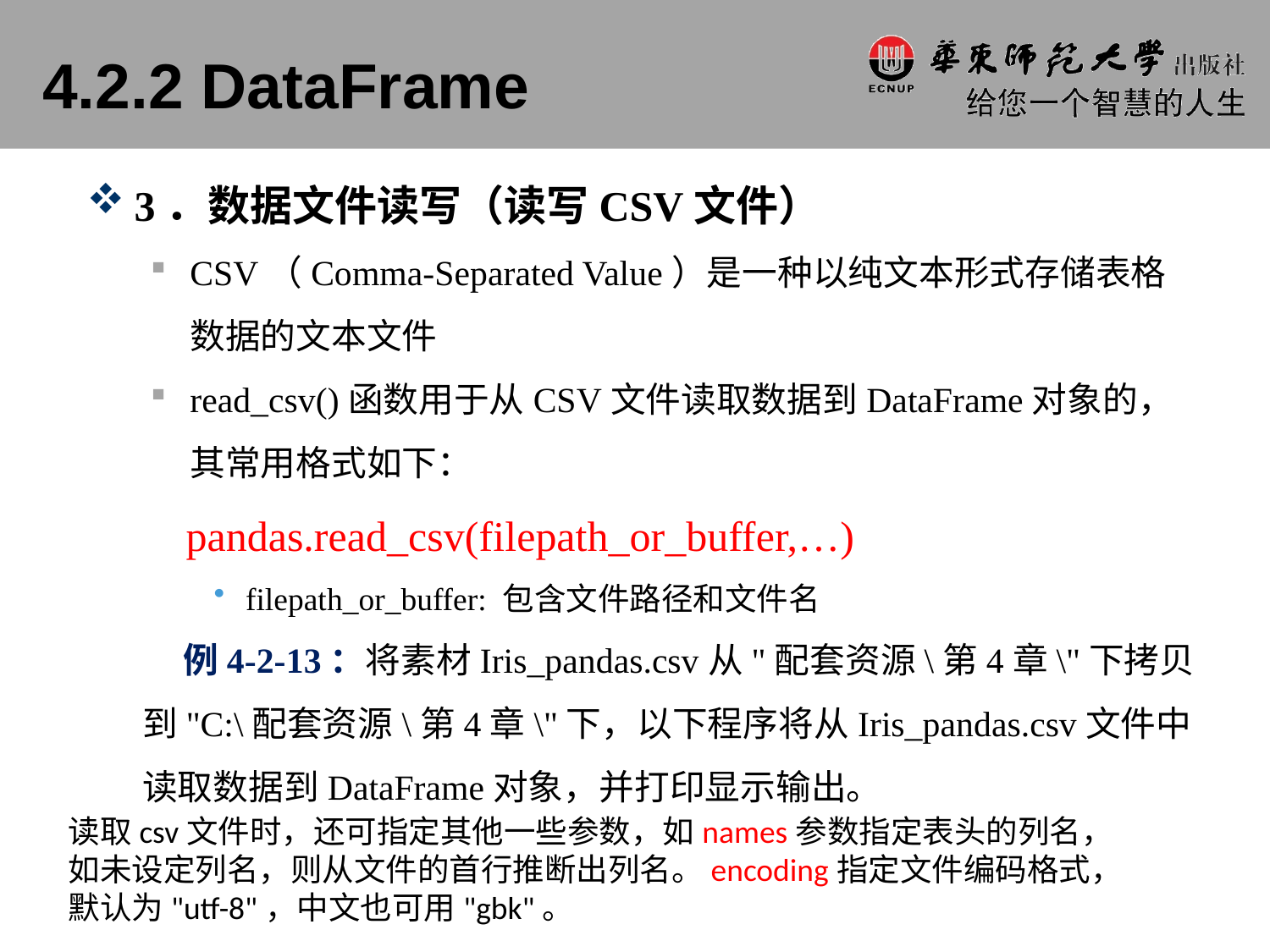

# 4.2.2 DataFrame
3．数据文件读写（读写CSV文件）
CSV（Comma-Separated Value）是一种以纯文本形式存储表格数据的文本文件
read_csv()函数用于从CSV文件读取数据到DataFrame对象的，其常用格式如下：
    pandas.read_csv(filepath_or_buffer,…)
filepath_or_buffer: 包含文件路径和文件名
    例4-2-13：将素材Iris_pandas.csv从"配套资源\第4章\"下拷贝到"C:\配套资源\第4章\"下，以下程序将从Iris_pandas.csv文件中读取数据到DataFrame对象，并打印显示输出。
读取csv文件时，还可指定其他一些参数，如names参数指定表头的列名，如未设定列名，则从文件的首行推断出列名。encoding指定文件编码格式，默认为"utf-8"，中文也可用"gbk"。